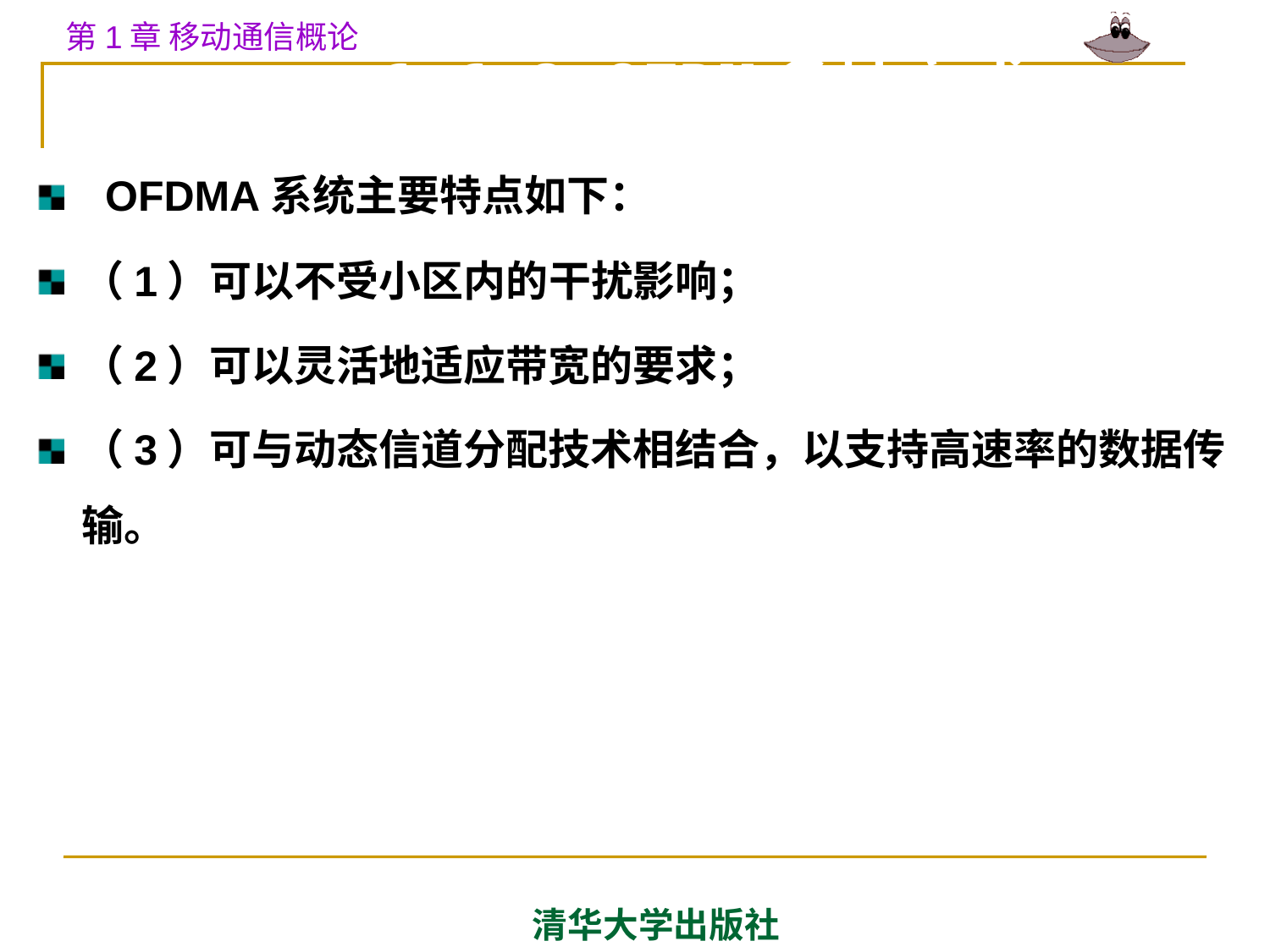

# 6.6.2 OFDM多址方式
  OFDMA系统主要特点如下：
（1）可以不受小区内的干扰影响；
（2）可以灵活地适应带宽的要求；
（3）可与动态信道分配技术相结合，以支持高速率的数据传输。